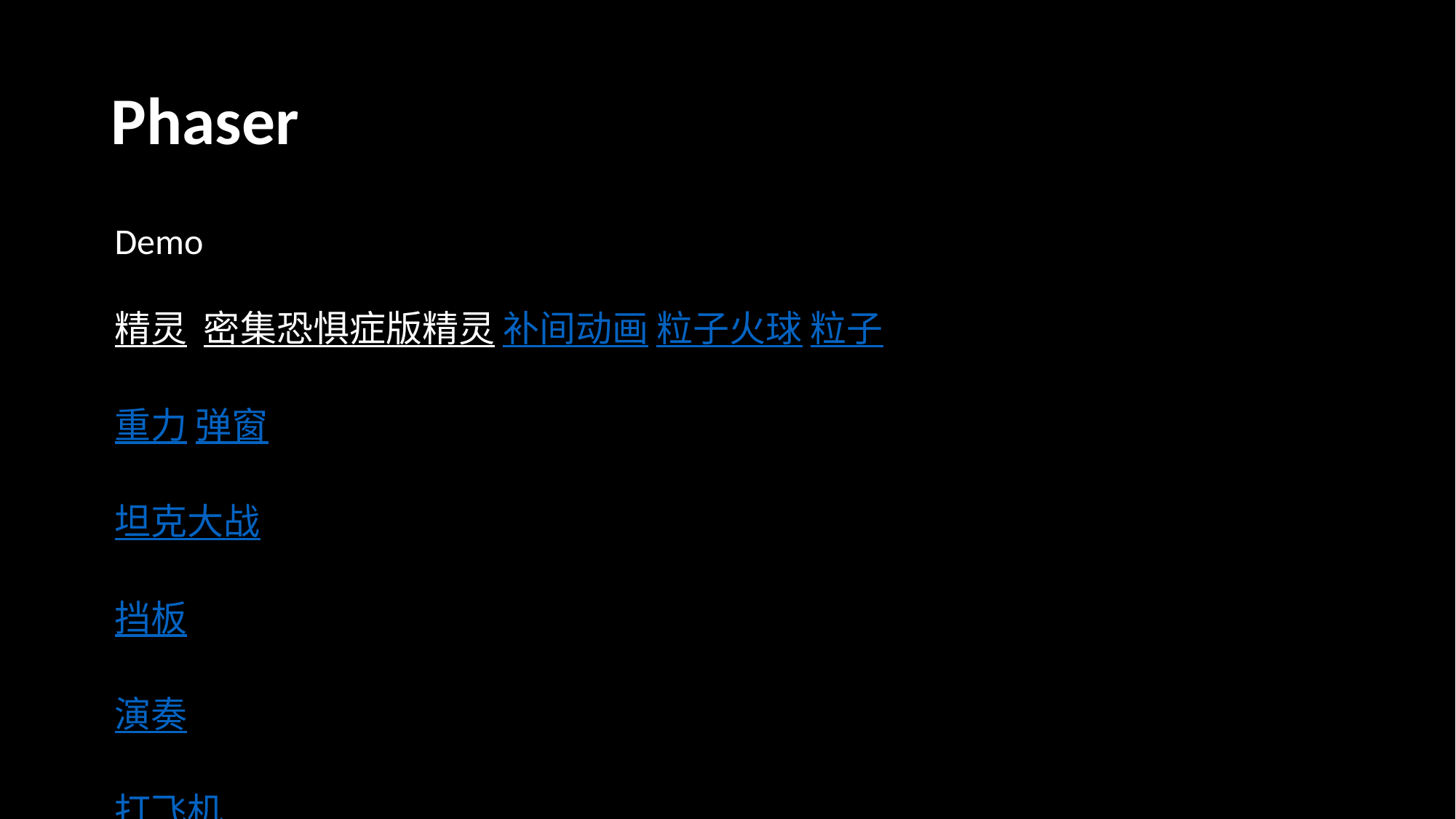

# Phaser
Demo

精灵  密集恐惧症版精灵 补间动画 粒子火球 粒子

重力 弹窗

坦克大战

挡板

演奏

打飞机